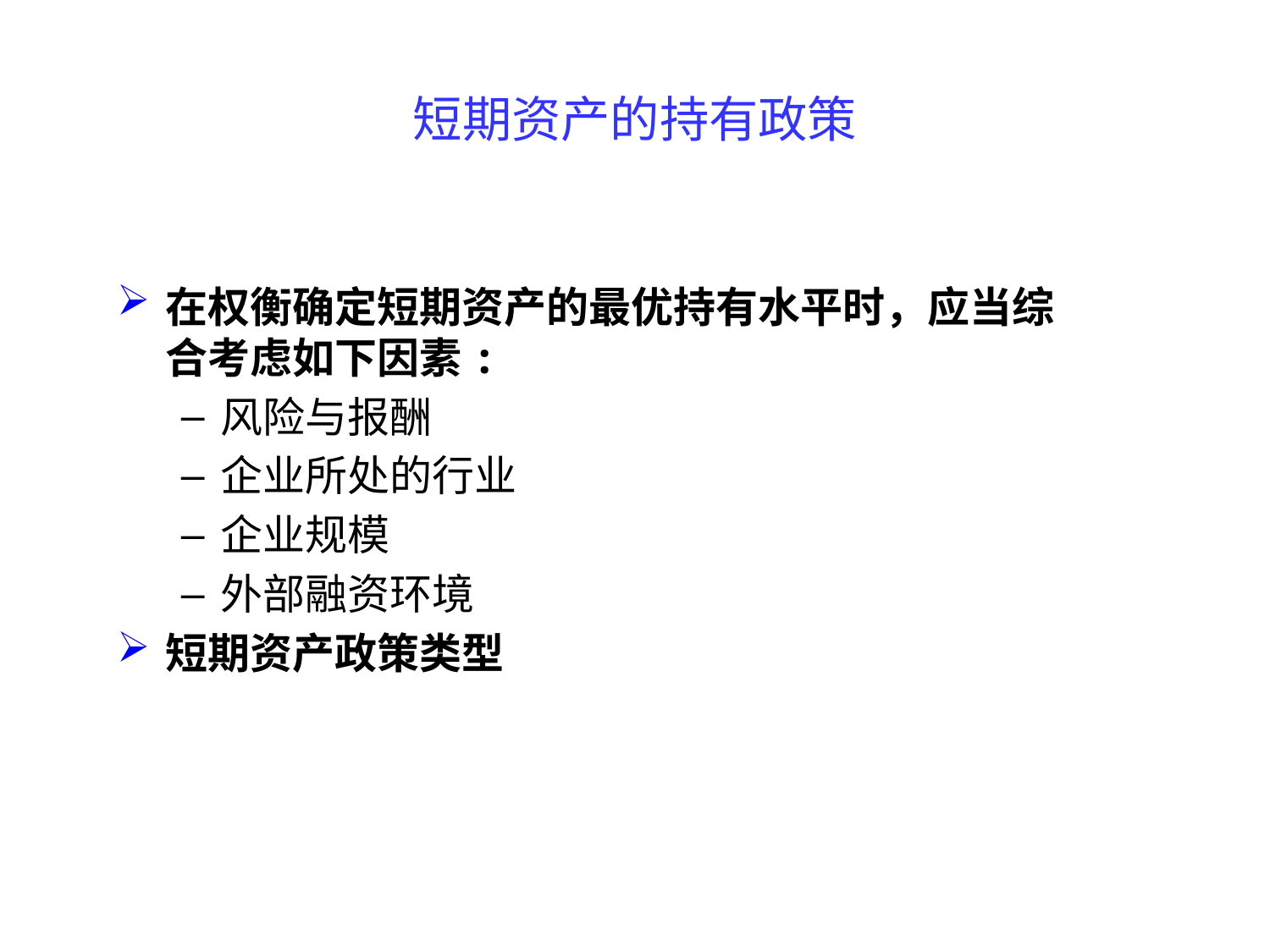

短期资产的持有政策

在权衡确定短期资产的最优持有水平时，应当综合考虑如下因素:
风险与报酬
企业所处的行业
企业规模
外部融资环境
短期资产政策类型